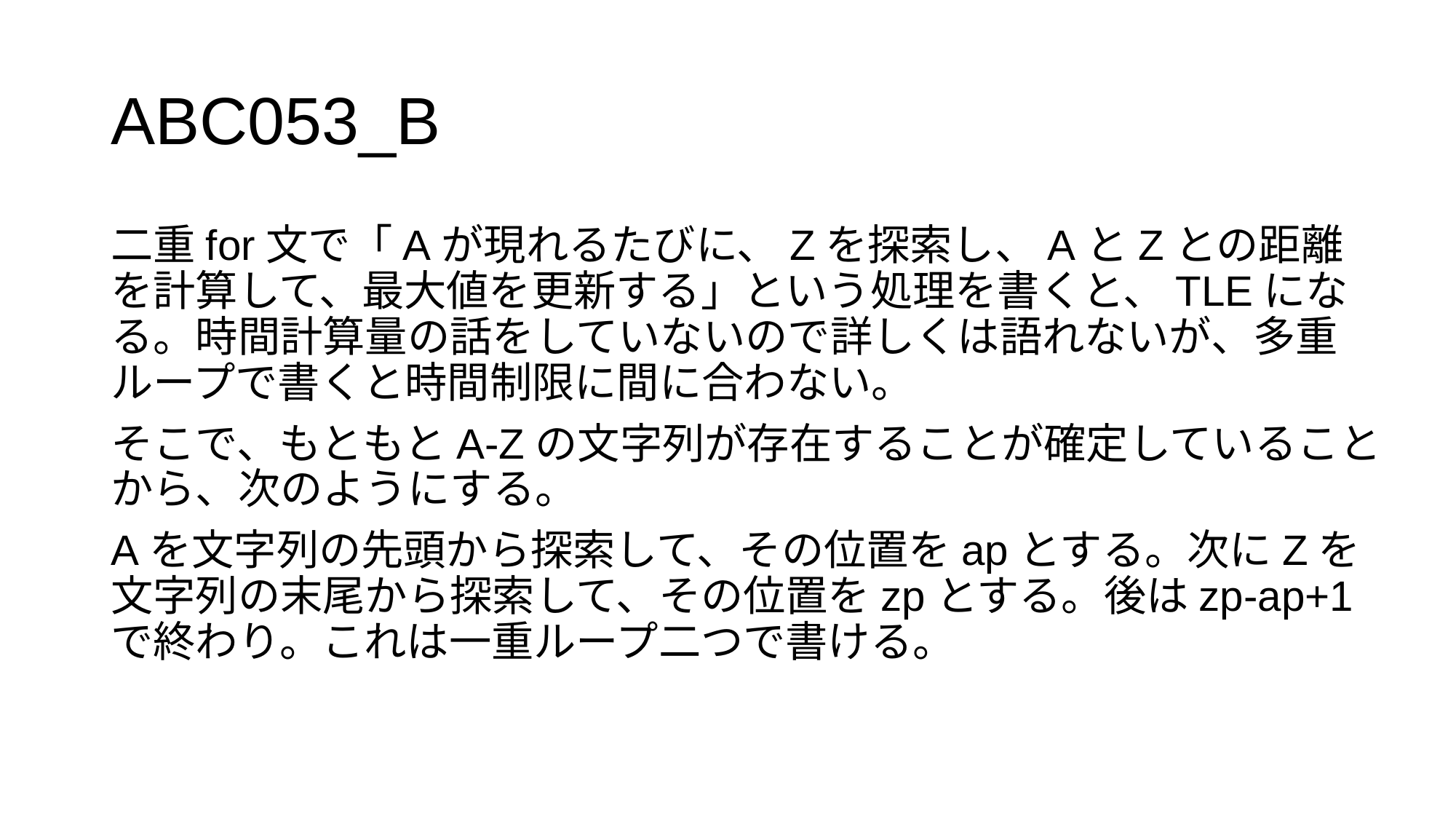

# ABC053_B
二重for文で「Aが現れるたびに、Zを探索し、AとZとの距離を計算して、最大値を更新する」という処理を書くと、TLEになる。時間計算量の話をしていないので詳しくは語れないが、多重ループで書くと時間制限に間に合わない。
そこで、もともとA-Zの文字列が存在することが確定していることから、次のようにする。
Aを文字列の先頭から探索して、その位置をapとする。次にZを文字列の末尾から探索して、その位置をzpとする。後はzp-ap+1で終わり。これは一重ループ二つで書ける。